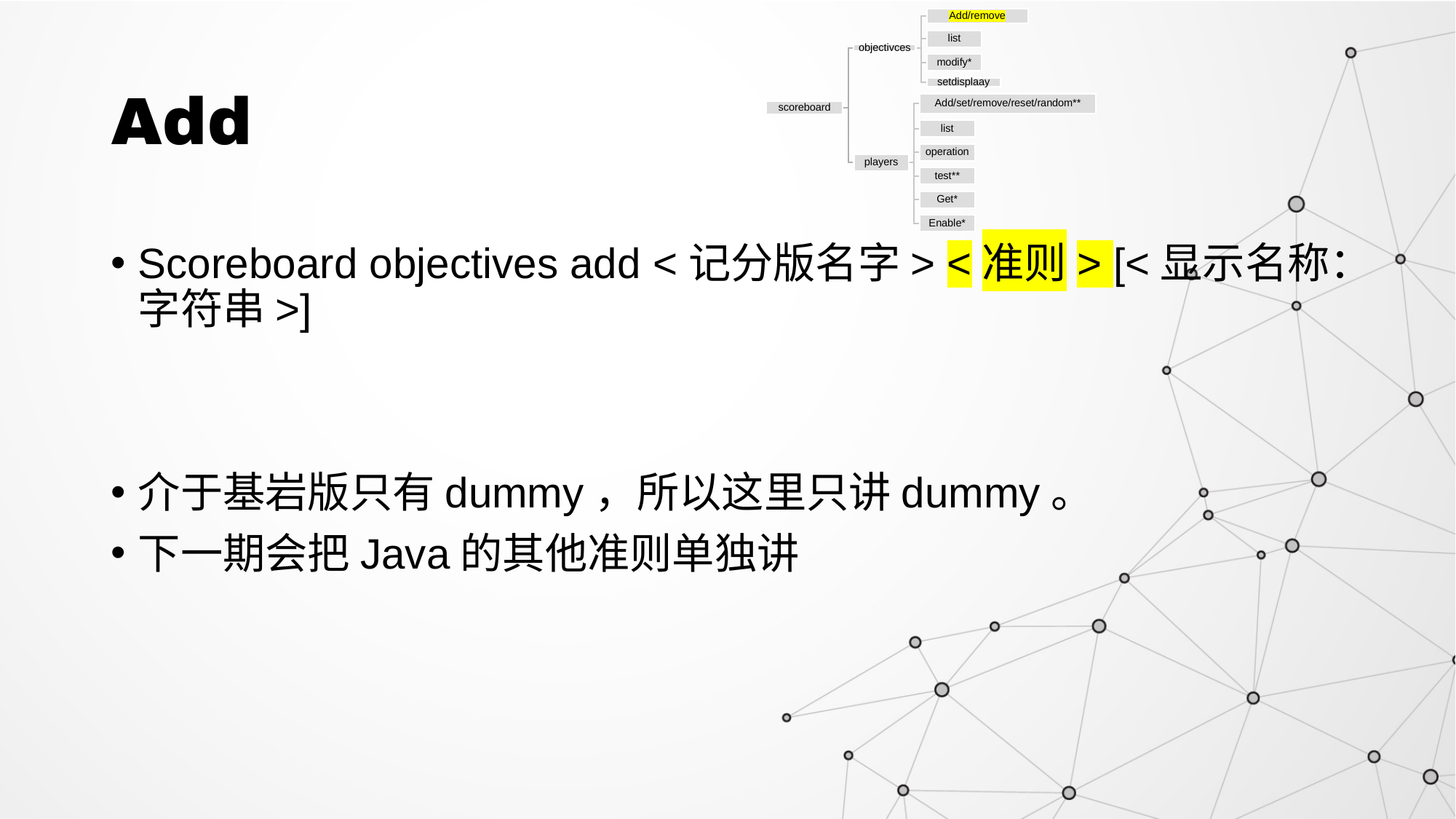

scoreboard
objectivces
Add/remove
list
modify*
setdisplaay
players
Add/set/remove/reset/random**
list
operation
test**
Get*
Enable*
# Add
Scoreboard objectives add <记分版名字> <准则> [<显示名称：字符串>]

介于基岩版只有dummy，所以这里只讲dummy。
下一期会把Java的其他准则单独讲